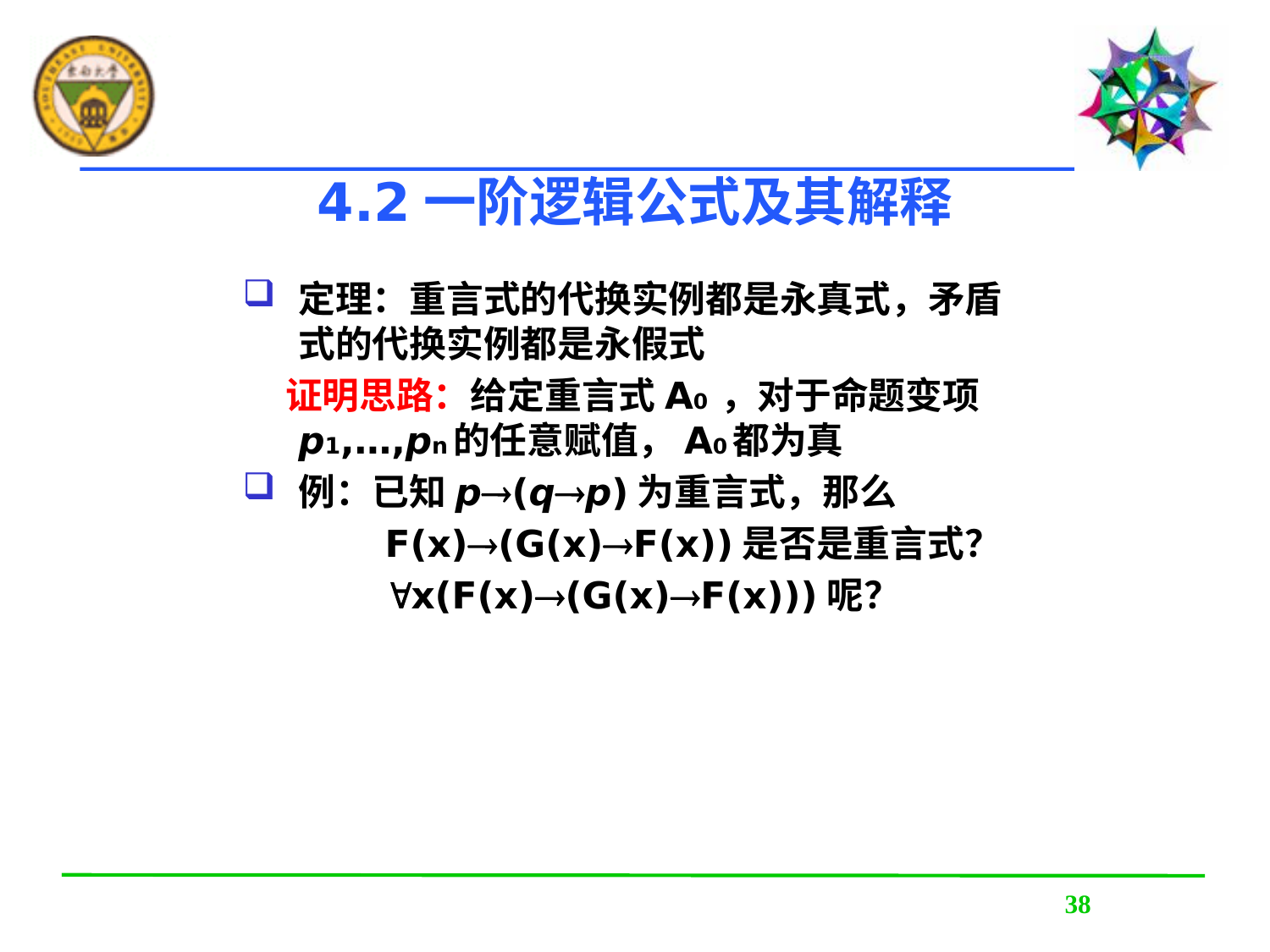

4.2一阶逻辑公式及其解释
定理：重言式的代换实例都是永真式，矛盾式的代换实例都是永假式
    证明思路：给定重言式A0 ，对于命题变项p1,…,pn的任意赋值，A0都为真
例：已知p→(q→p)为重言式，那么
           F(x)→(G(x)→F(x))是否是重言式？
           ∀x(F(x)→(G(x)→F(x)))呢？